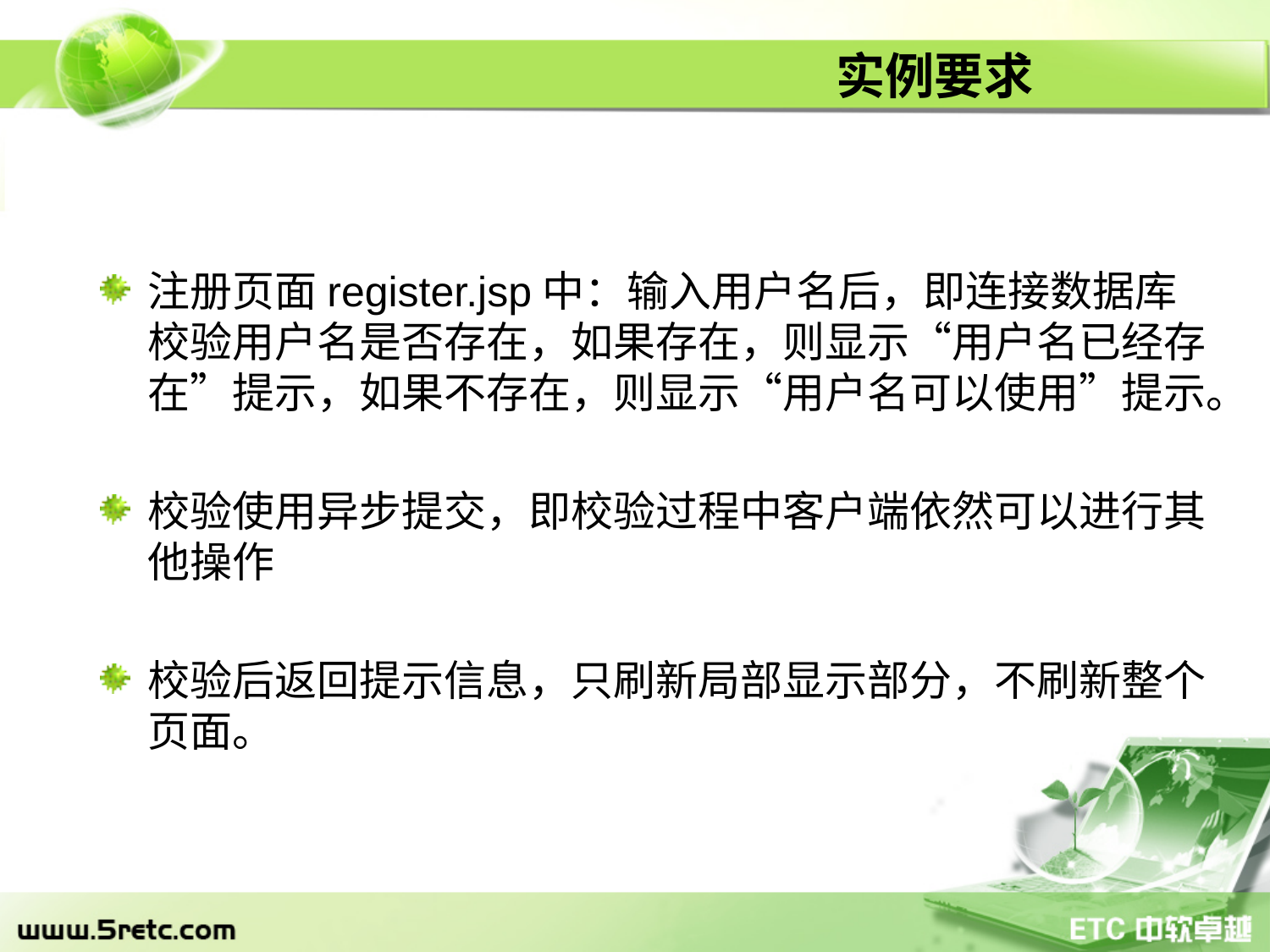

# 实例要求
注册页面register.jsp中：输入用户名后，即连接数据库校验用户名是否存在，如果存在，则显示“用户名已经存在”提示，如果不存在，则显示“用户名可以使用”提示。

校验使用异步提交，即校验过程中客户端依然可以进行其他操作

校验后返回提示信息，只刷新局部显示部分，不刷新整个页面。